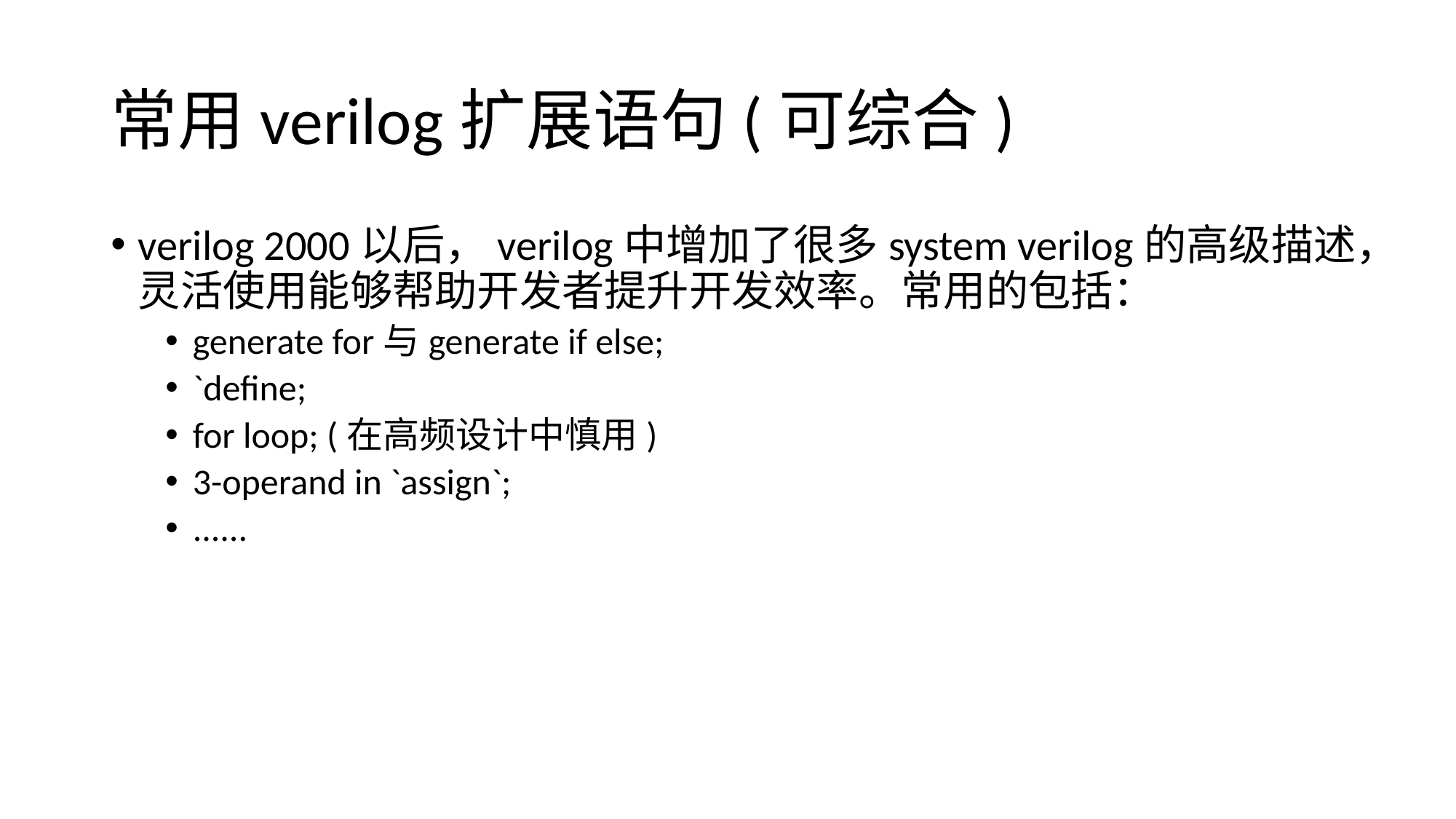

# 常用verilog扩展语句(可综合)
verilog 2000以后，verilog中增加了很多system verilog的高级描述，灵活使用能够帮助开发者提升开发效率。常用的包括：
generate for与generate if else;
`define;
for loop; (在高频设计中慎用)
3-operand in `assign`;
......